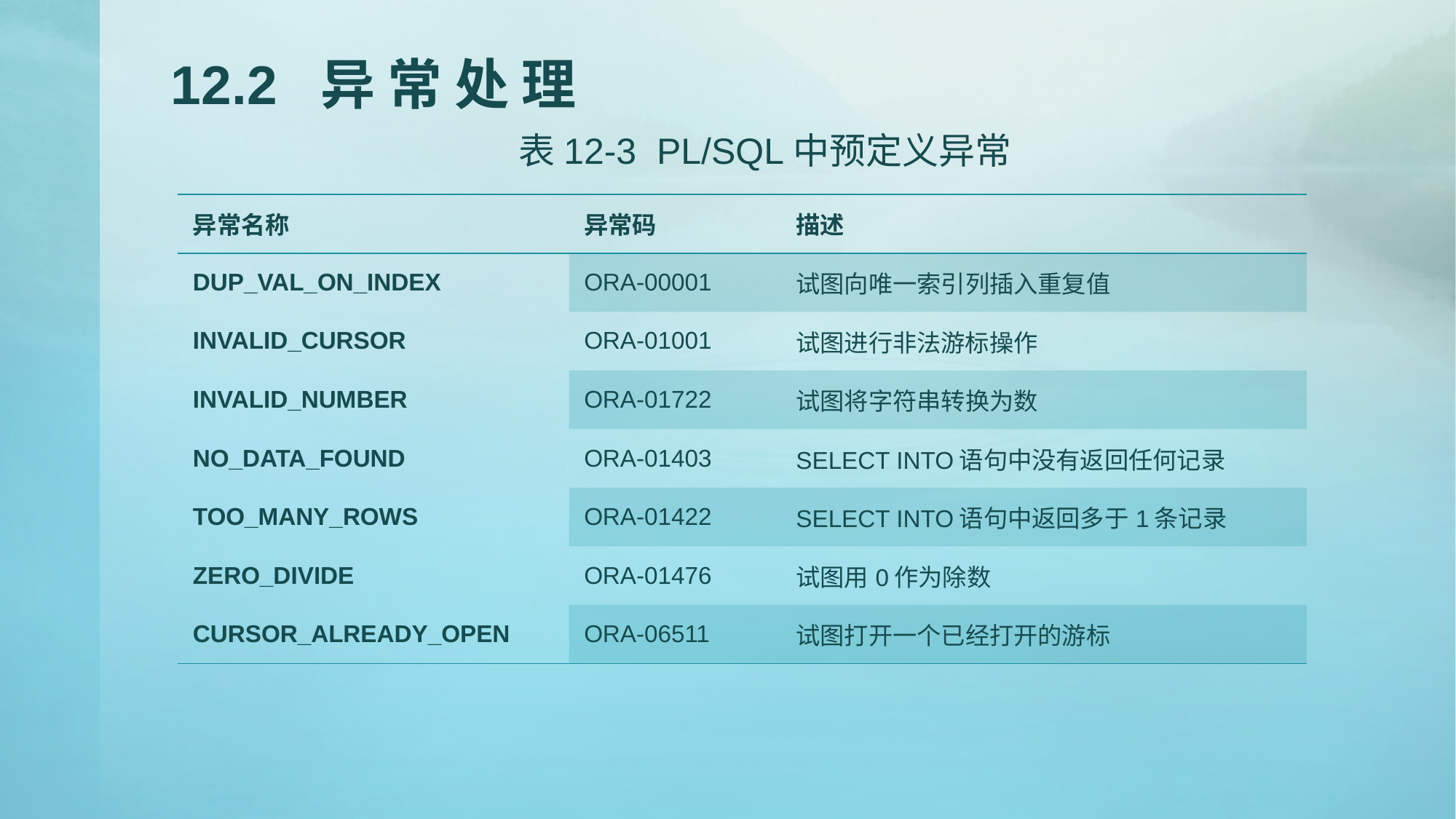

# 12.2  异 常 处 理
表12-3  PL/SQL中预定义异常

| 异常名称 | 异常码 | 描述 |
| --- | --- | --- |
| DUP\_VAL\_ON\_INDEX | ORA-00001 | 试图向唯一索引列插入重复值 |
| INVALID\_CURSOR | ORA-01001 | 试图进行非法游标操作 |
| INVALID\_NUMBER | ORA-01722 | 试图将字符串转换为数 |
| NO\_DATA\_FOUND | ORA-01403 | SELECT INTO语句中没有返回任何记录 |
| TOO\_MANY\_ROWS | ORA-01422 | SELECT INTO语句中返回多于1条记录 |
| ZERO\_DIVIDE | ORA-01476 | 试图用0作为除数 |
| CURSOR\_ALREADY\_OPEN | ORA-06511 | 试图打开一个已经打开的游标 |